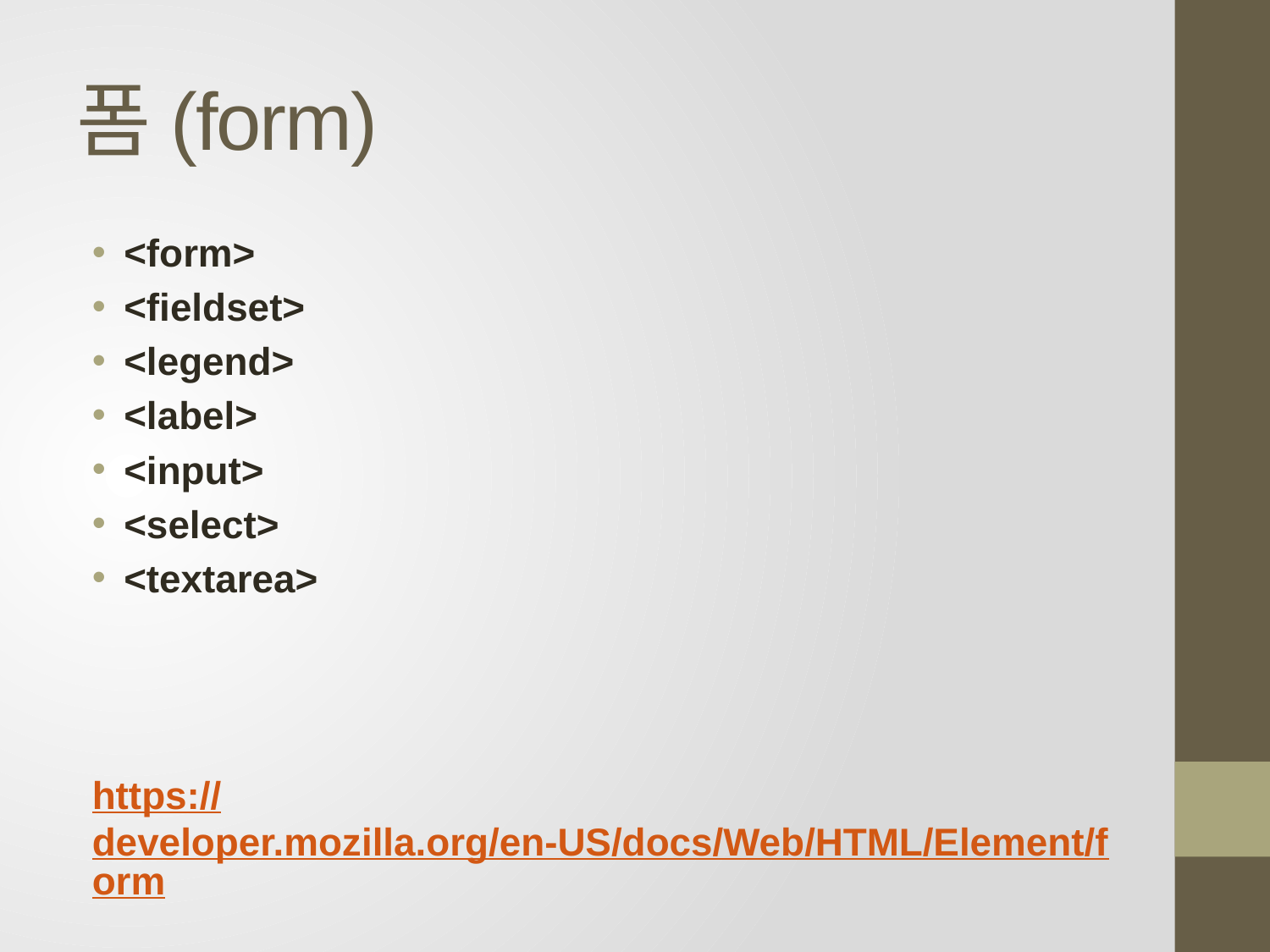

# 폼(form)
<form>
<fieldset>
<legend>
<label>
<input>
<select>
<textarea>

https://developer.mozilla.org/en-US/docs/Web/HTML/Element/form